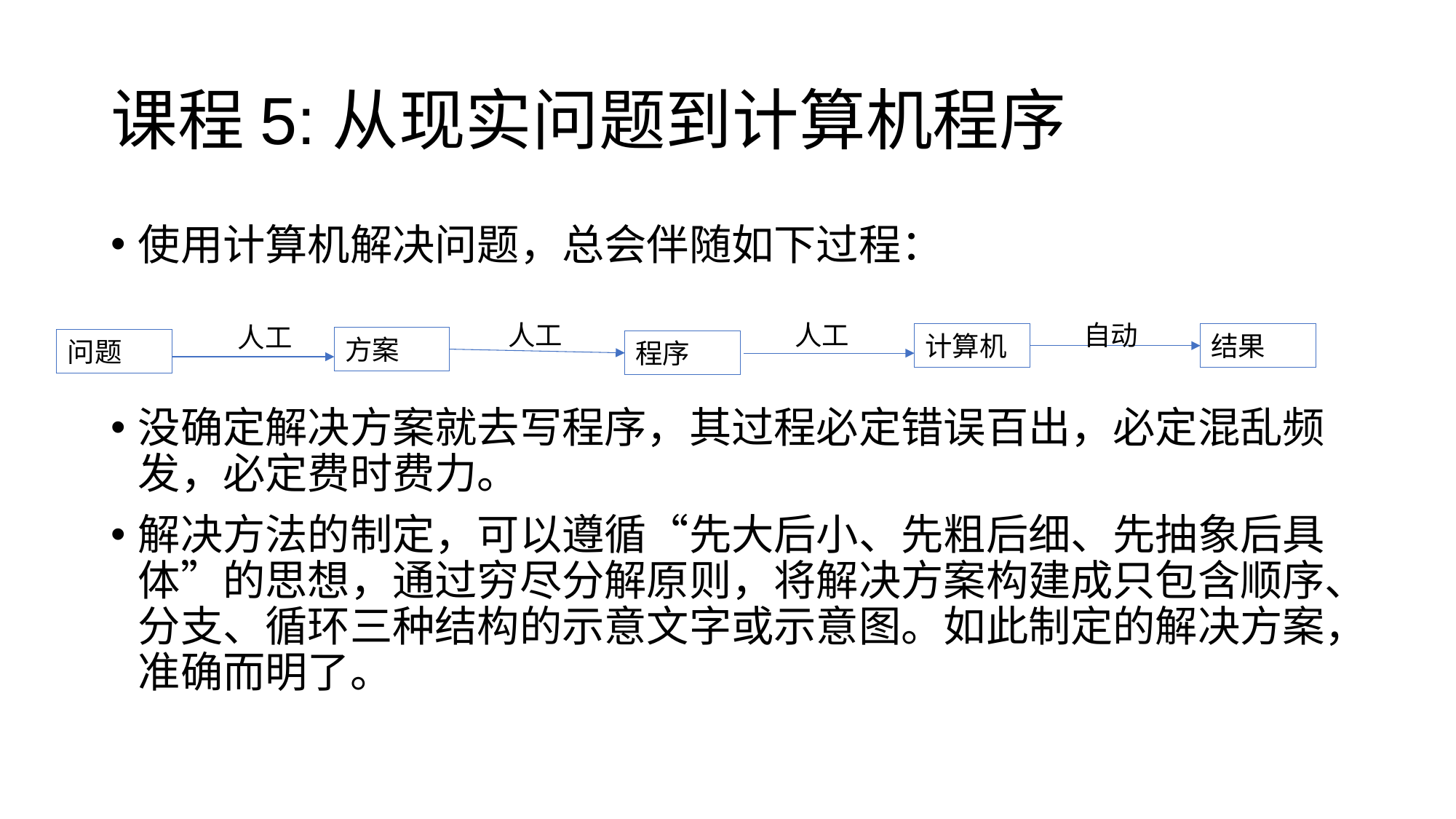

# 课程5:从现实问题到计算机程序
使用计算机解决问题，总会伴随如下过程：

没确定解决方案就去写程序，其过程必定错误百出，必定混乱频发，必定费时费力。
解决方法的制定，可以遵循“先大后小、先粗后细、先抽象后具体”的思想，通过穷尽分解原则，将解决方案构建成只包含顺序、分支、循环三种结构的示意文字或示意图。如此制定的解决方案，准确而明了。
人工
人工
自动
人工
计算机
结果
方案
问题
程序